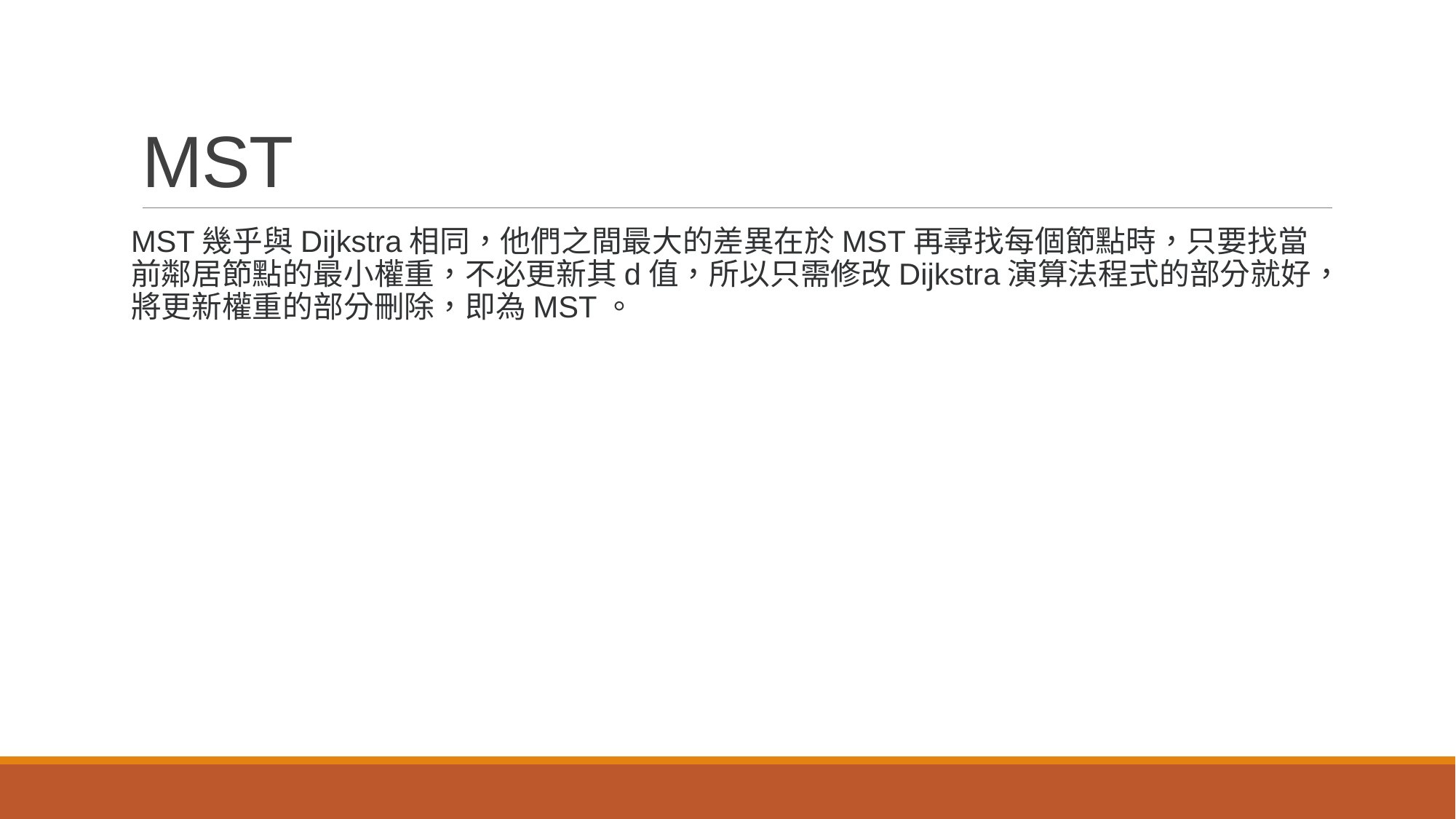

# MST
MST幾乎與Dijkstra相同，他們之間最大的差異在於MST再尋找每個節點時，只要找當前鄰居節點的最小權重，不必更新其d值，所以只需修改Dijkstra演算法程式的部分就好，將更新權重的部分刪除，即為MST。